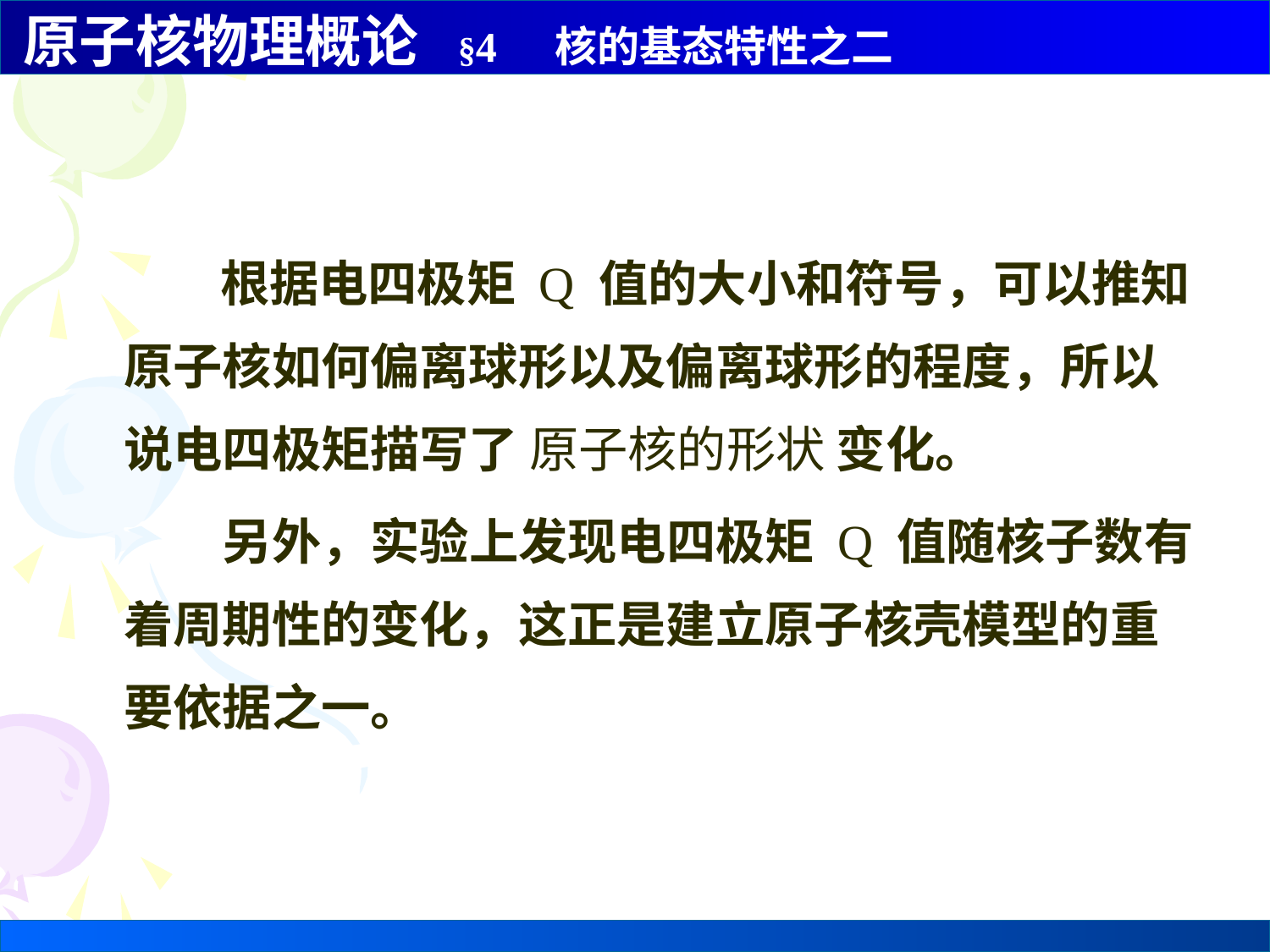

根据电四极矩 Q 值的大小和符号，可以推知原子核如何偏离球形以及偏离球形的程度，所以说电四极矩描写了 原子核的形状 变化。
            另外，实验上发现电四极矩 Q 值随核子数有着周期性的变化，这正是建立原子核壳模型的重要依据之一。